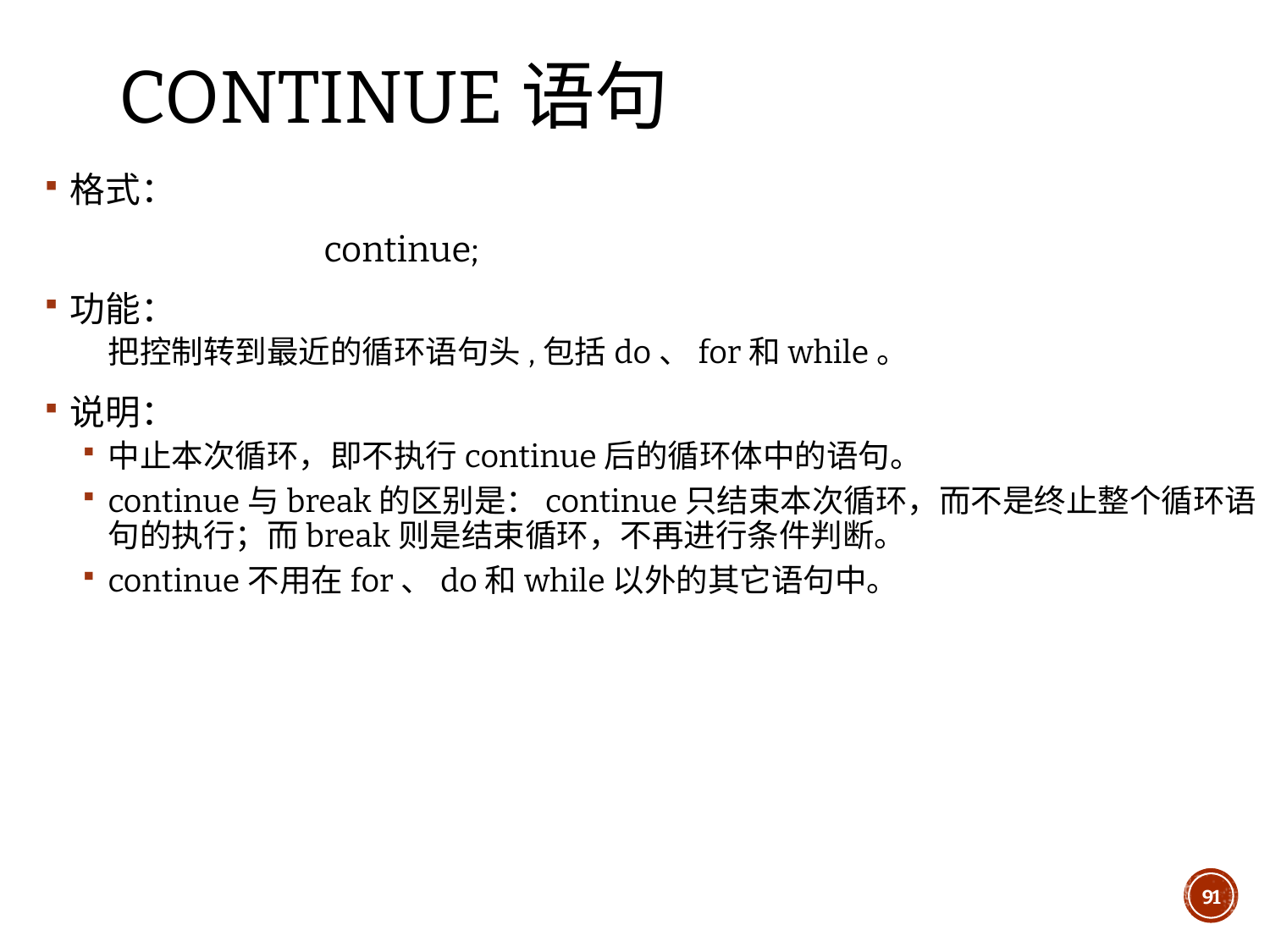

# continue语句
格式：
			continue;
功能：
把控制转到最近的循环语句头,包括do、for和while。
说明：
中止本次循环，即不执行continue后的循环体中的语句。
continue与break的区别是：continue只结束本次循环，而不是终止整个循环语句的执行；而break则是结束循环，不再进行条件判断。
continue不用在for、do和while以外的其它语句中。
91